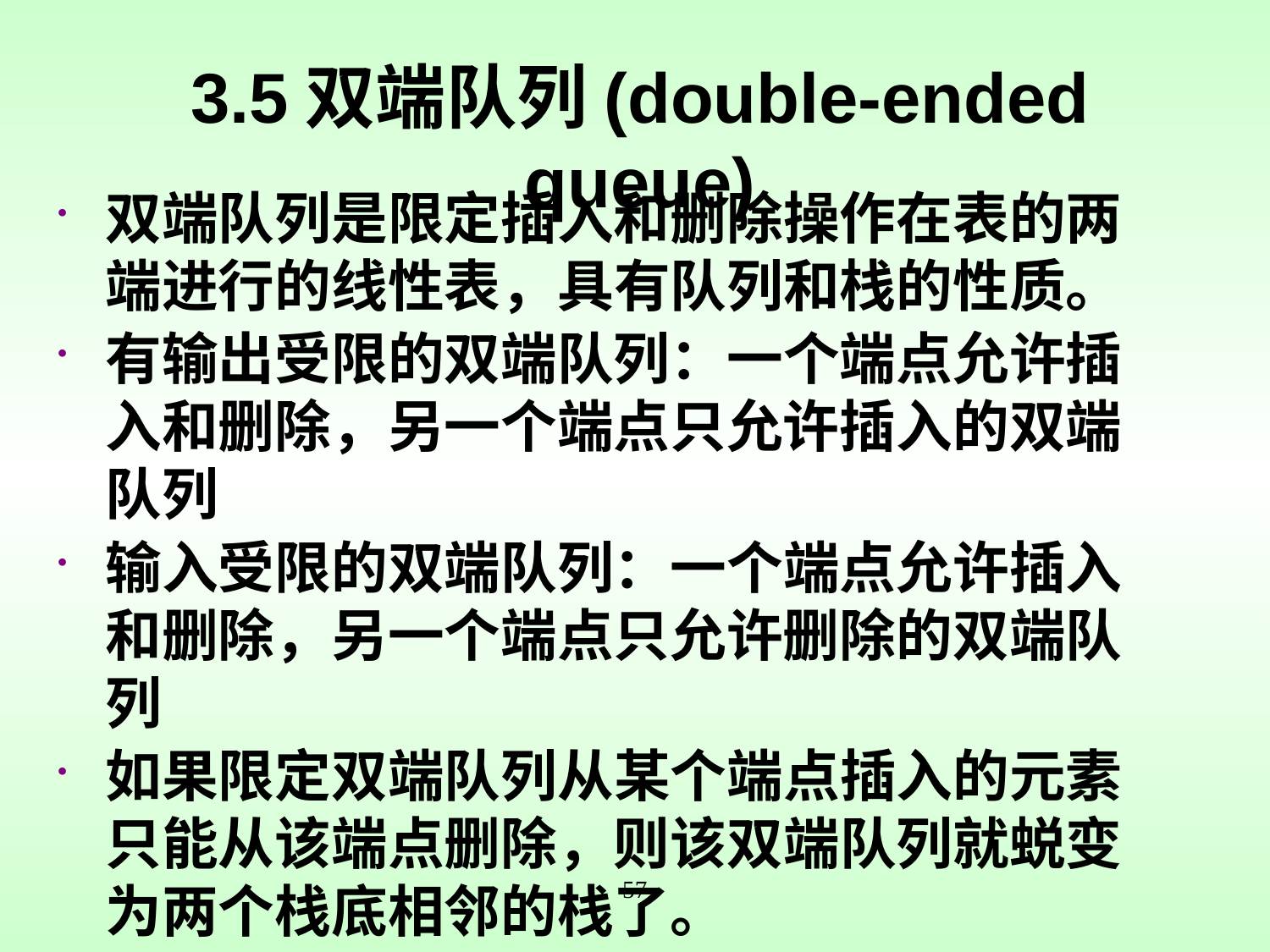

3.5双端队列(double-ended queue)
双端队列是限定插入和删除操作在表的两端进行的线性表，具有队列和栈的性质。
有输出受限的双端队列：一个端点允许插入和删除，另一个端点只允许插入的双端队列
输入受限的双端队列：一个端点允许插入和删除，另一个端点只允许删除的双端队列
如果限定双端队列从某个端点插入的元素只能从该端点删除，则该双端队列就蜕变为两个栈底相邻的栈了。

57